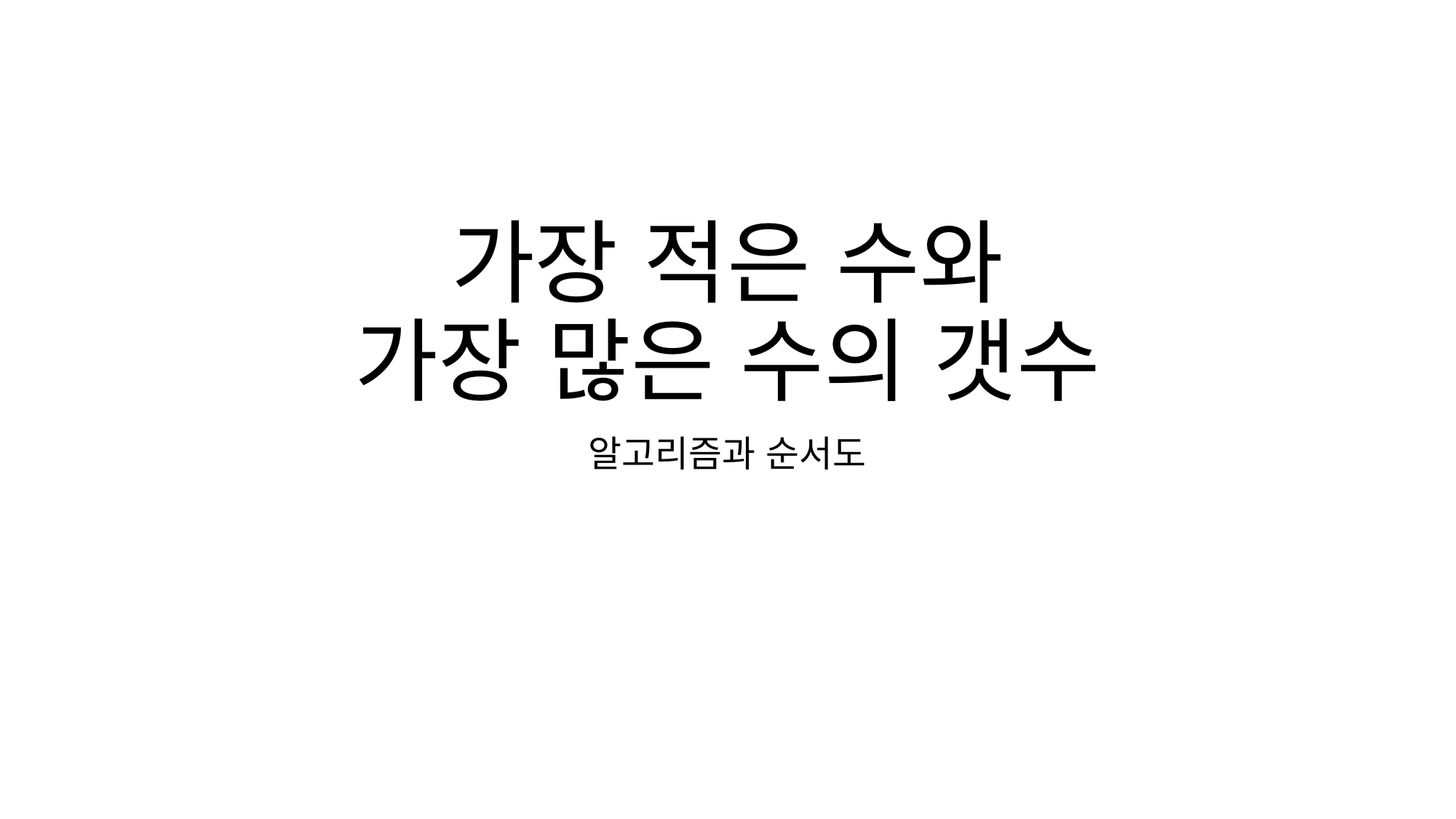

# 가장 적은 수와 가장 많은 수의 갯수
알고리즘과 순서도